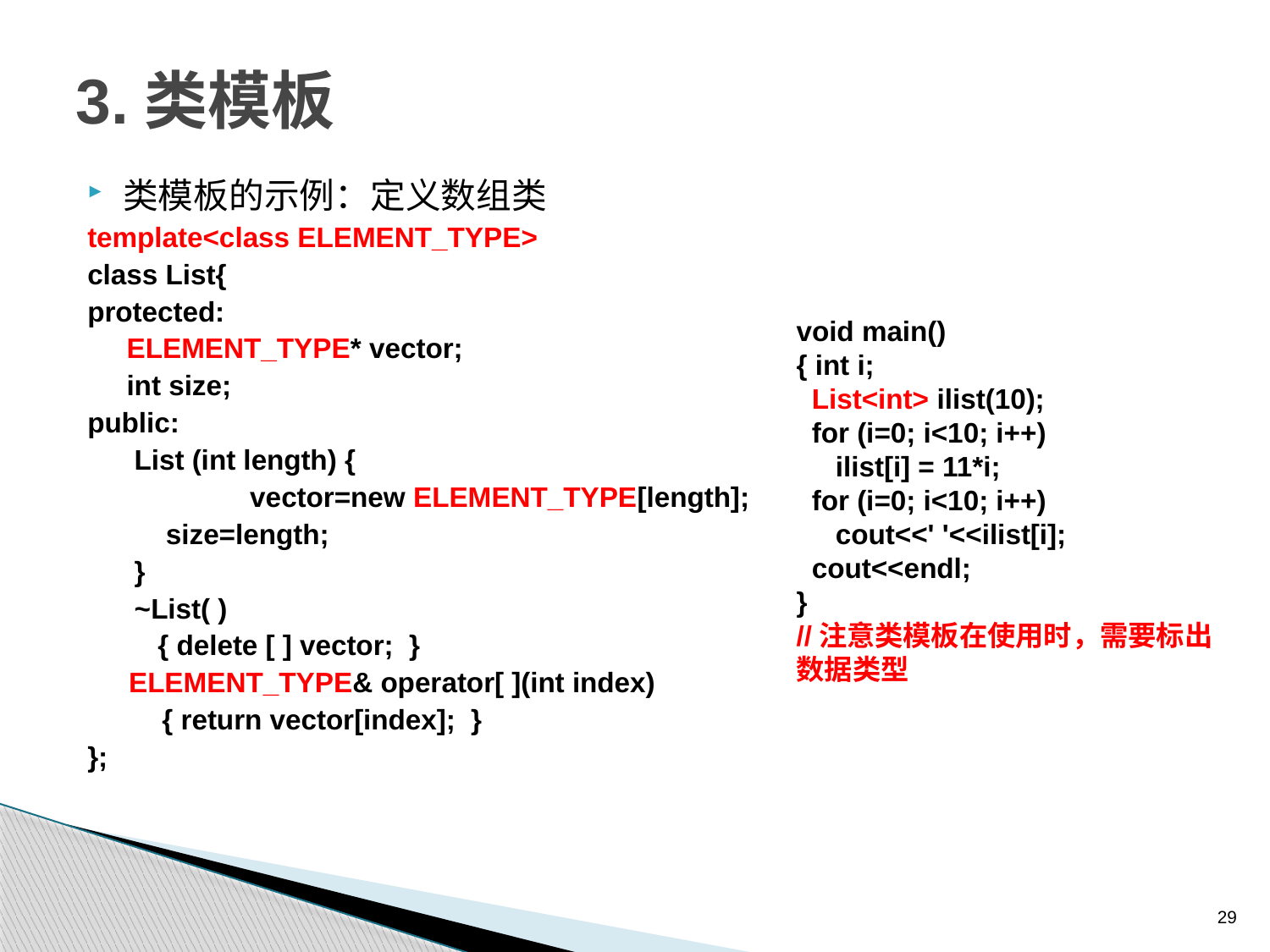

# 3.类模板
类模板的示例：定义数组类
template<class ELEMENT_TYPE>
class List{
protected:
     ELEMENT_TYPE* vector;
     int size;
public:
      List (int length) {
		vector=new ELEMENT_TYPE[length];
          size=length;
      }
      ~List( )
         { delete [ ] vector;  }
　 ELEMENT_TYPE& operator[ ](int index)
	     { return vector[index];  }
};

void main()
{ int i;
  List<int> ilist(10);
  for (i=0; i<10; i++)
     ilist[i] = 11*i;
  for (i=0; i<10; i++)
     cout<<' '<<ilist[i];
  cout<<endl;
}
//注意类模板在使用时，需要标出数据类型
29